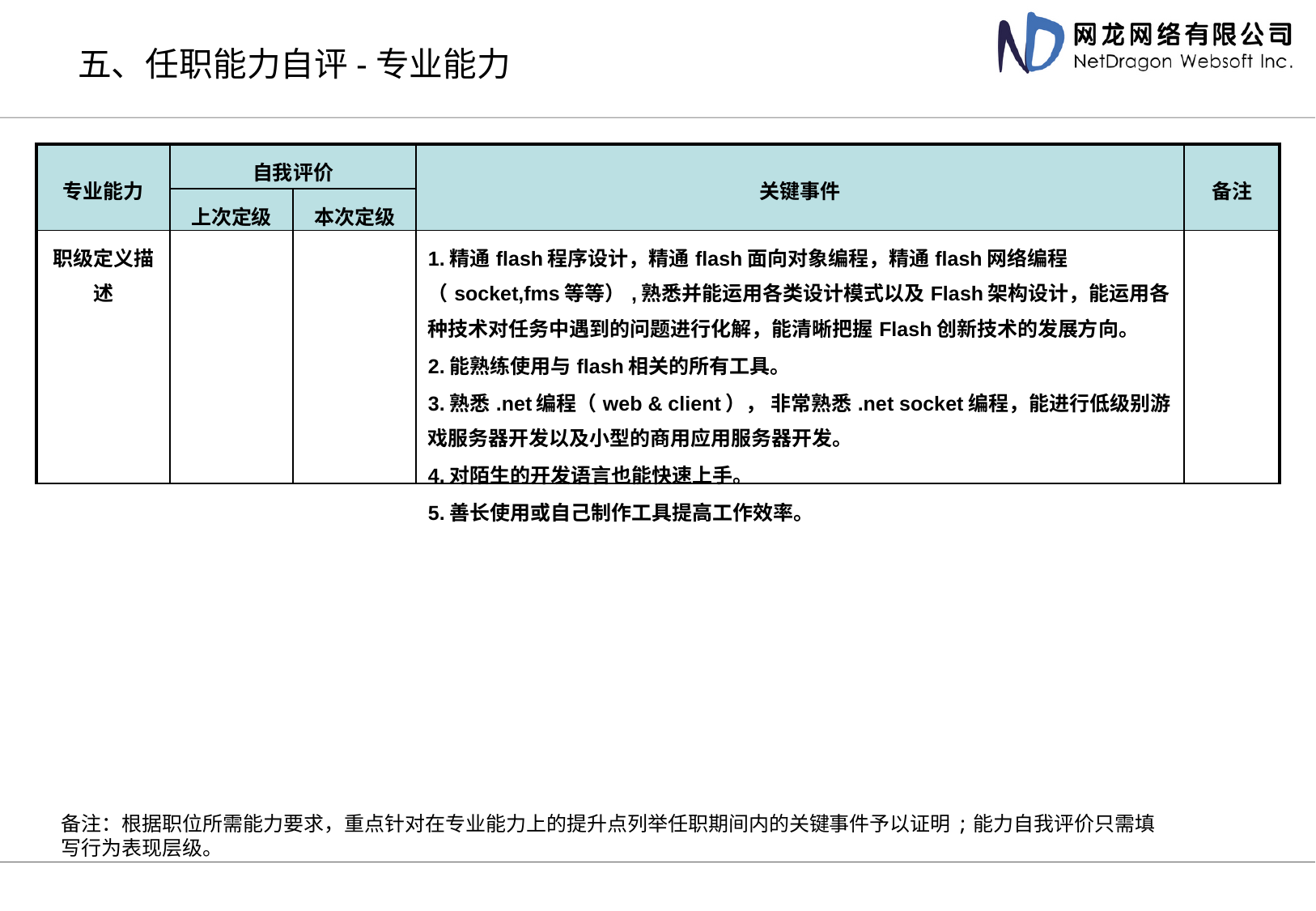

# 五、任职能力自评-专业能力
| 专业能力 | 自我评价 |  | 关键事件 | 备注 |
| --- | --- | --- | --- | --- |
|  | 上次定级 | 本次定级 |  |  |
| 职级定义描述 |  |  | 1.精通flash程序设计，精通flash面向对象编程，精通flash网络编程（socket,fms等等）,熟悉并能运用各类设计模式以及Flash架构设计，能运用各种技术对任务中遇到的问题进行化解，能清晰把握Flash创新技术的发展方向。 2.能熟练使用与flash相关的所有工具。 3.熟悉.net编程（web & client）， 非常熟悉.net socket编程，能进行低级别游戏服务器开发以及小型的商用应用服务器开发。 4.对陌生的开发语言也能快速上手。 5.善长使用或自己制作工具提高工作效率。 |  |
备注：根据职位所需能力要求，重点针对在专业能力上的提升点列举任职期间内的关键事件予以证明;能力自我评价只需填写行为表现层级。